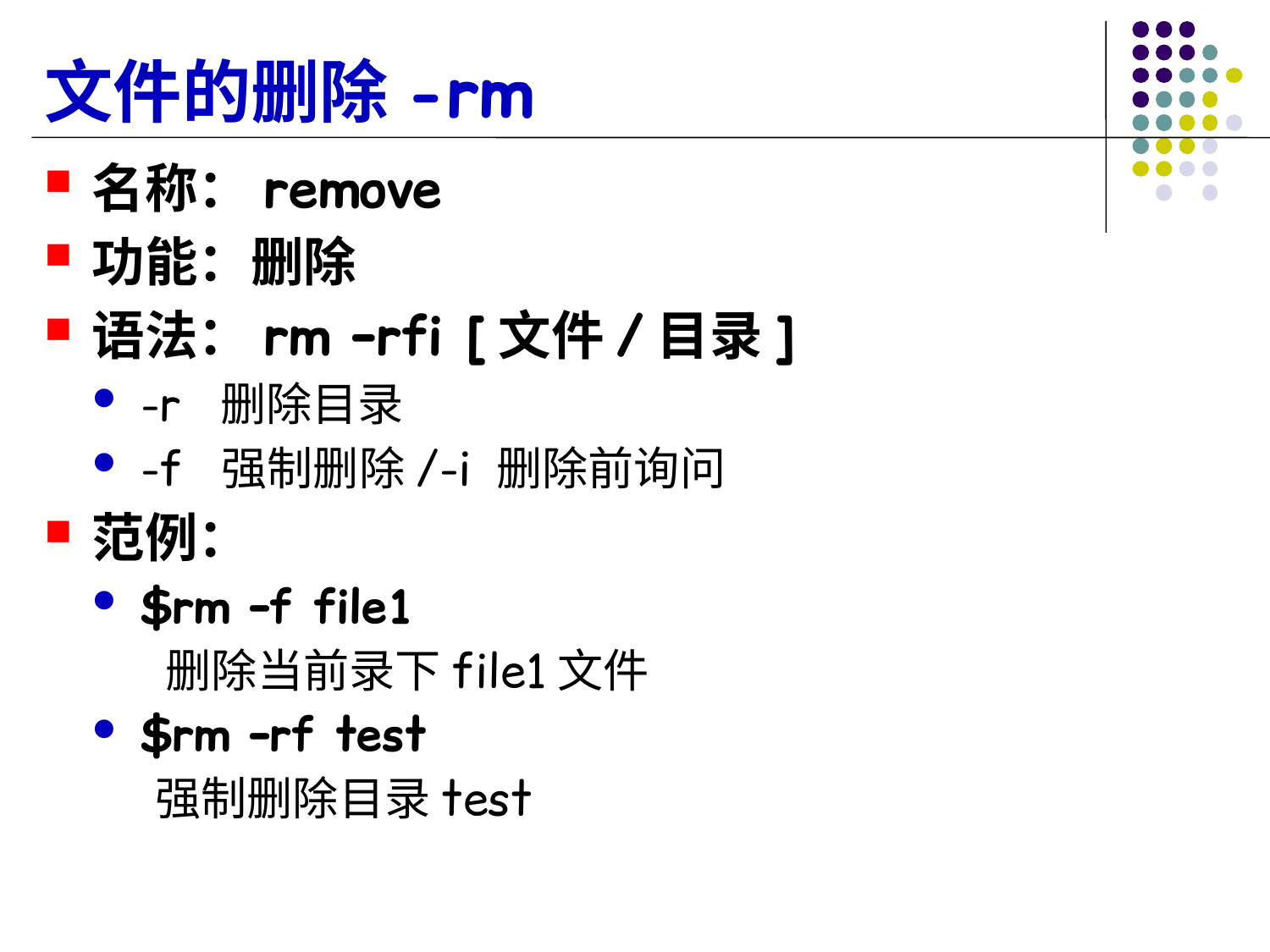

# 文件的删除-rm
名称：remove
功能：删除
语法：rm –rfi [文件/目录]
-r  删除目录
-f  强制删除/-i 删除前询问
范例：
$rm –f file1
      删除当前录下file1文件
$rm –rf test
     强制删除目录test